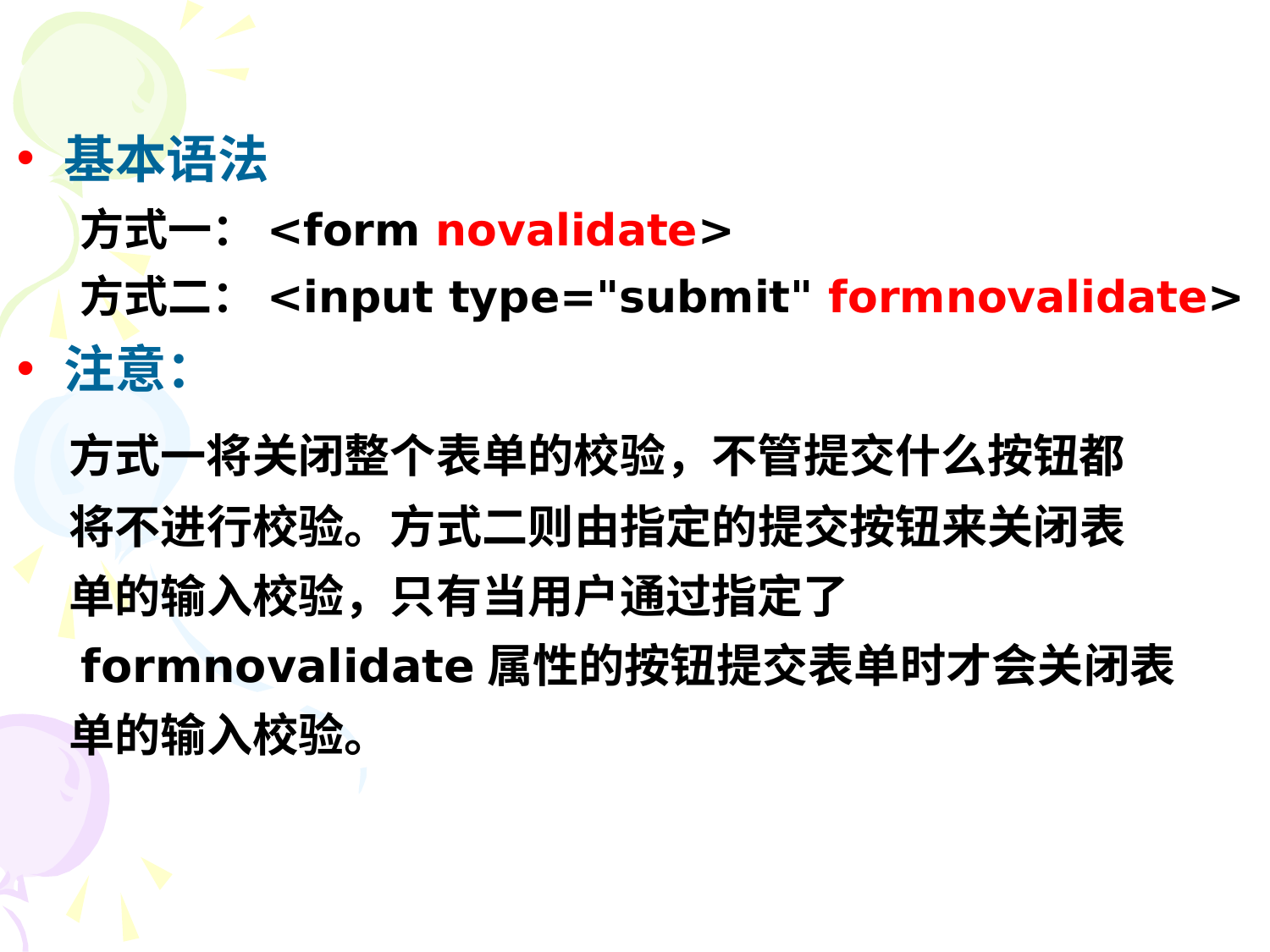

基本语法
方式一：<form novalidate>
方式二：<input type="submit" formnovalidate>
注意：
   方式一将关闭整个表单的校验，不管提交什么按钮都
    将不进行校验。方式二则由指定的提交按钮来关闭表
    单的输入校验，只有当用户通过指定了
    formnovalidate属性的按钮提交表单时才会关闭表
    单的输入校验。